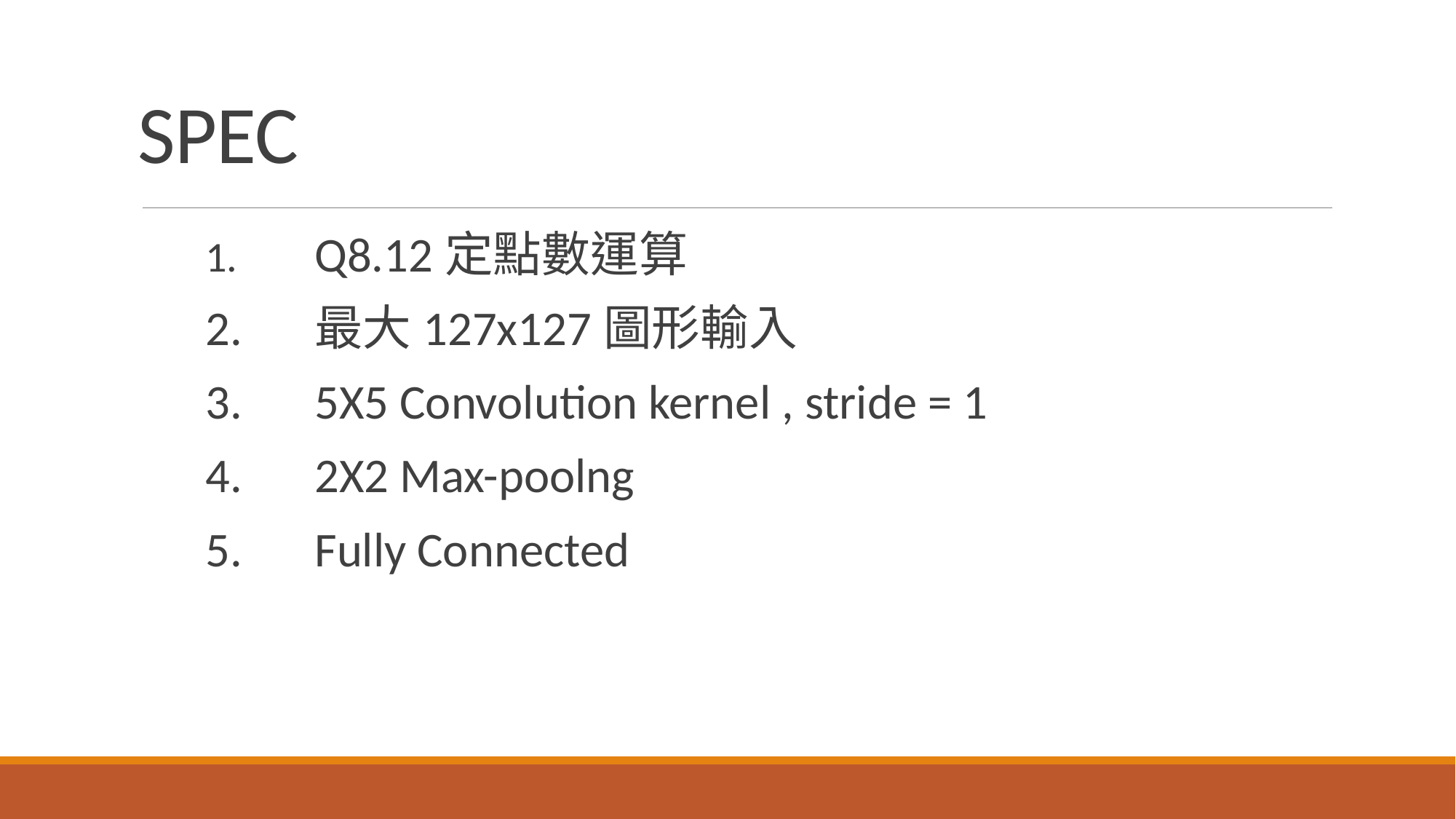

# SPEC
1.	Q8.12定點數運算
2.	最大127x127圖形輸入
3.	5X5 Convolution kernel , stride = 1
4.	2X2 Max-poolng
5.	Fully Connected